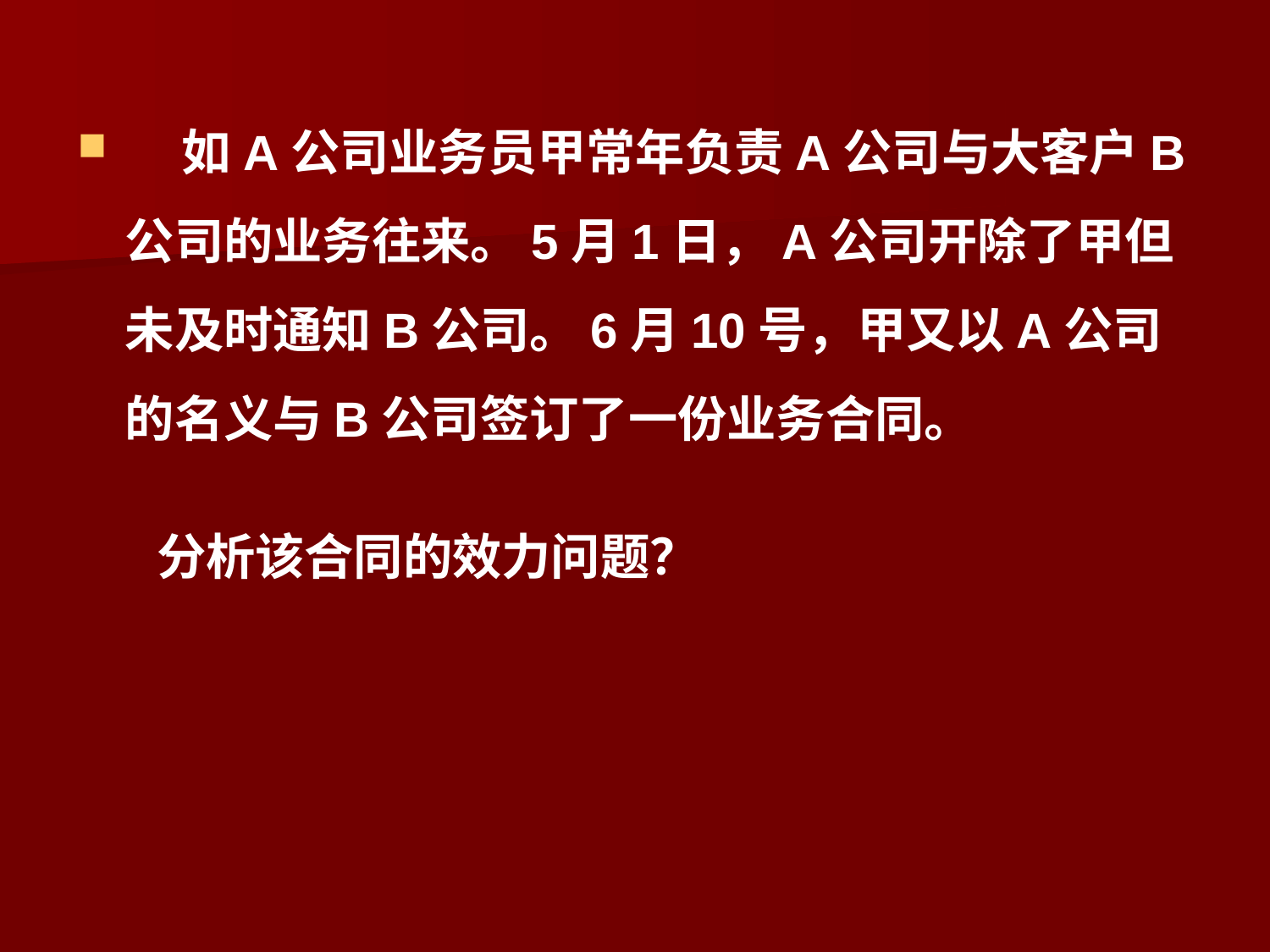

如A公司业务员甲常年负责A公司与大客户B公司的业务往来。5月1日，A公司开除了甲但未及时通知B公司。6月10号，甲又以A公司的名义与B公司签订了一份业务合同。

      分析该合同的效力问题？
35